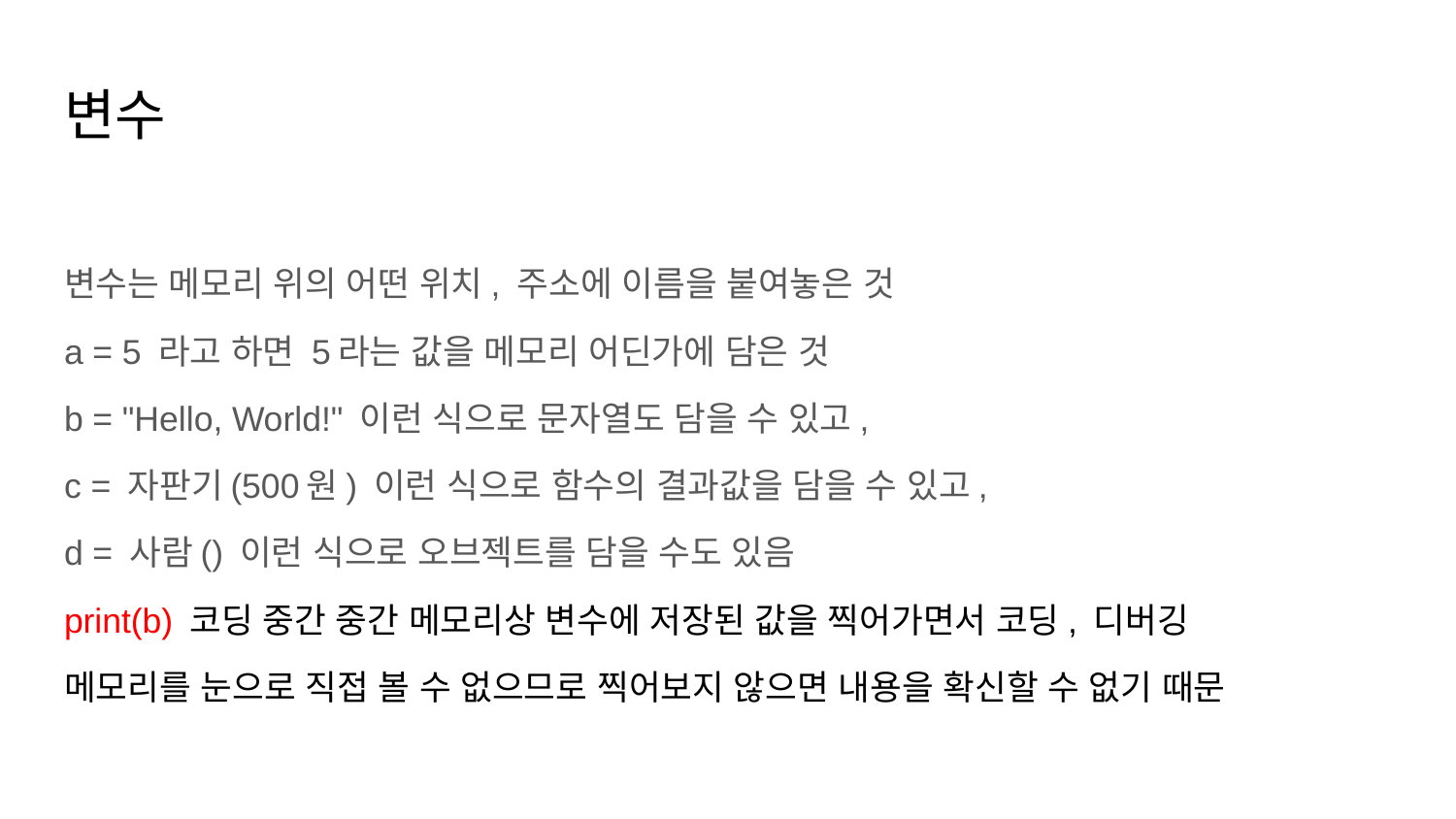

# 변수

변수는 메모리 위의 어떤 위치, 주소에 이름을 붙여놓은 것
a = 5 라고 하면 5라는 값을 메모리 어딘가에 담은 것
b = "Hello, World!" 이런 식으로 문자열도 담을 수 있고,
c = 자판기(500원) 이런 식으로 함수의 결과값을 담을 수 있고,
d = 사람() 이런 식으로 오브젝트를 담을 수도 있음
print(b) 코딩 중간 중간 메모리상 변수에 저장된 값을 찍어가면서 코딩, 디버깅
메모리를 눈으로 직접 볼 수 없으므로 찍어보지 않으면 내용을 확신할 수 없기 때문